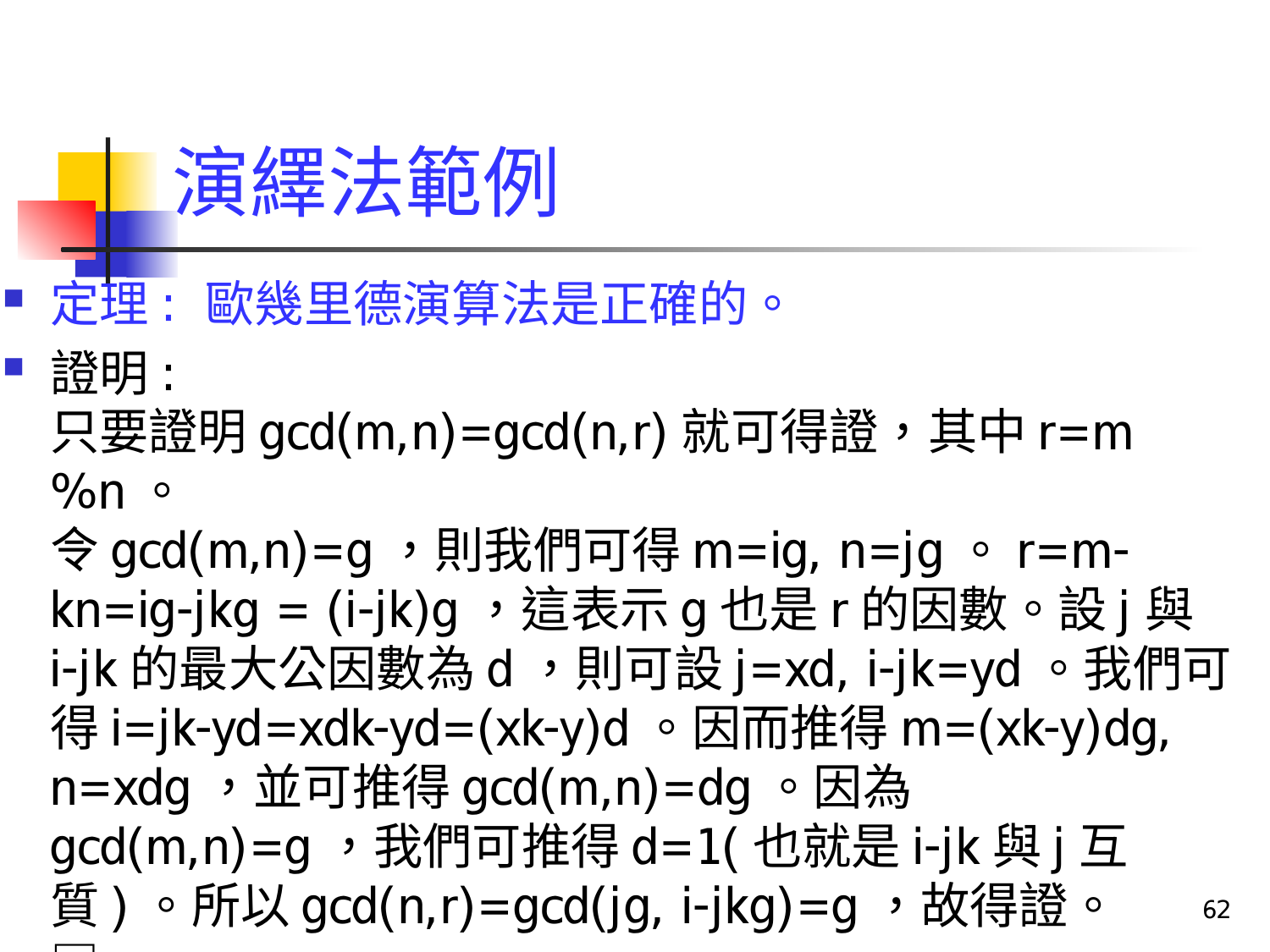

# 演繹法範例
定理: 歐幾里德演算法是正確的。
證明:
只要證明gcd(m,n)=gcd(n,r)就可得證，其中r=m%n。
令gcd(m,n)=g，則我們可得m=ig, n=jg。r=m-kn=ig-jkg = (i-jk)g，這表示g也是r的因數。設j與i-jk的最大公因數為d，則可設j=xd, i-jk=yd。我們可得i=jk-yd=xdk-yd=(xk-y)d。因而推得m=(xk-y)dg, n=xdg，並可推得gcd(m,n)=dg。因為gcd(m,n)=g，我們可推得d=1(也就是i-jk與j互質)。所以gcd(n,r)=gcd(jg, i-jkg)=g，故得證。         □
62